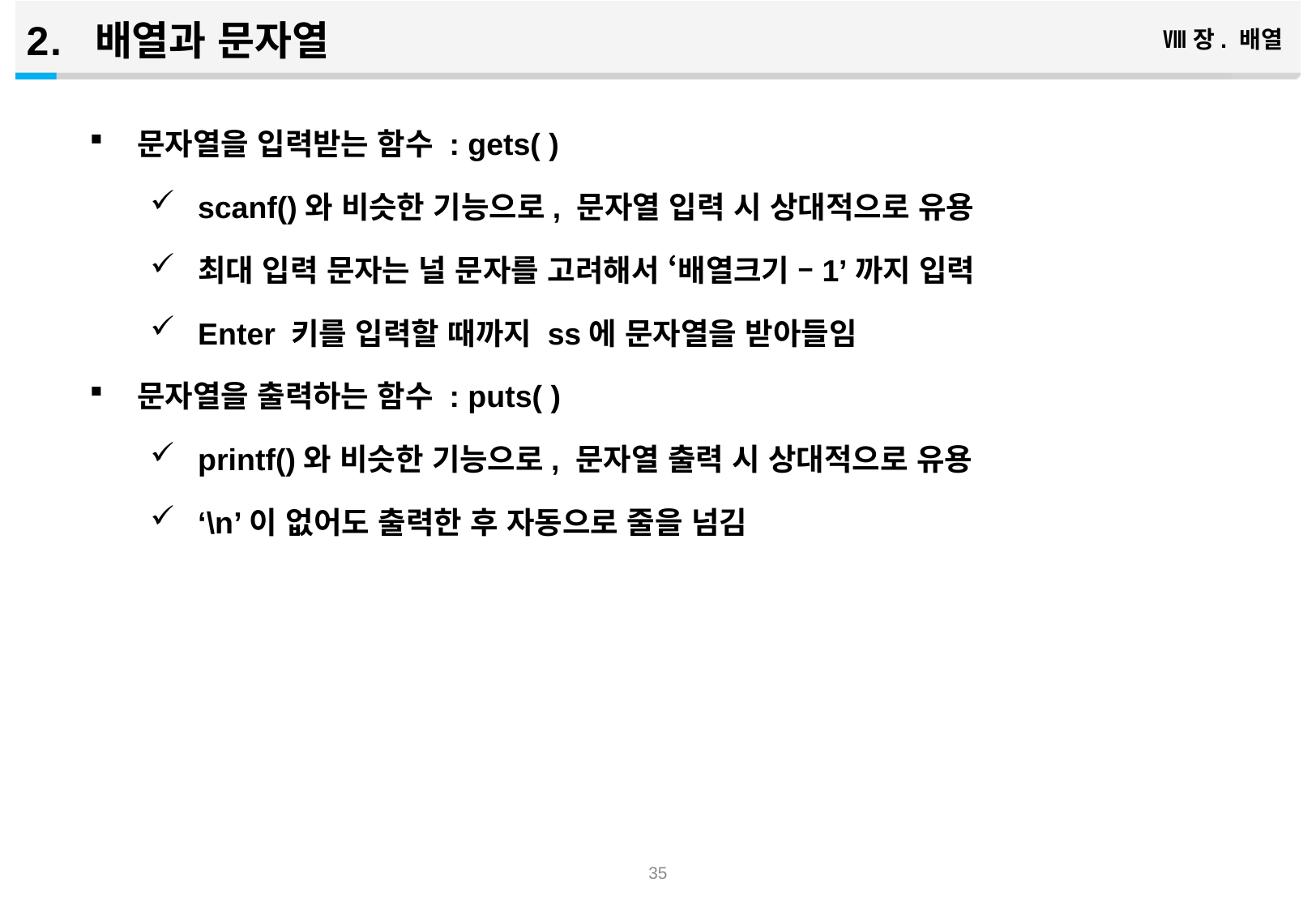

배열과 문자열
Ⅷ장. 배열
문자열을 입력받는 함수 : gets( )
scanf()와 비슷한 기능으로, 문자열 입력 시 상대적으로 유용
최대 입력 문자는 널 문자를 고려해서 ‘배열크기 –1’까지 입력
Enter 키를 입력할 때까지 ss에 문자열을 받아들임
문자열을 출력하는 함수 : puts( )
printf()와 비슷한 기능으로, 문자열 출력 시 상대적으로 유용
‘\n’이 없어도 출력한 후 자동으로 줄을 넘김
35